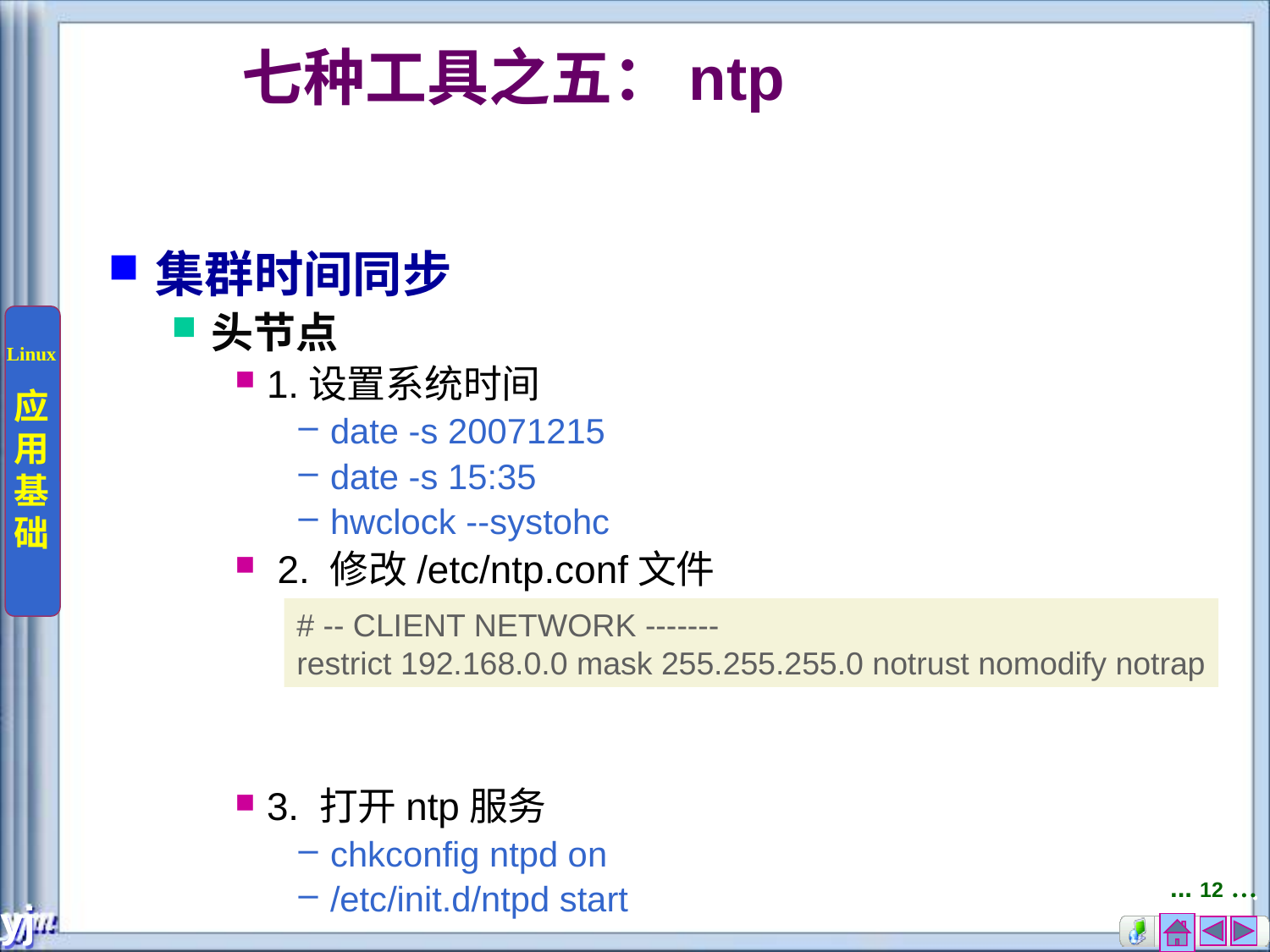

# 七种工具之五：ntp
集群时间同步
头节点
1.设置系统时间
date -s 20071215
date -s 15:35
hwclock --systohc
 2. 修改/etc/ntp.conf文件
vi /etc/ntp.conf

3. 打开ntp服务
chkconfig ntpd on
/etc/init.d/ntpd start
# -- CLIENT NETWORK -------
restrict 192.168.0.0 mask 255.255.255.0 notrust nomodify notrap
... 12 …